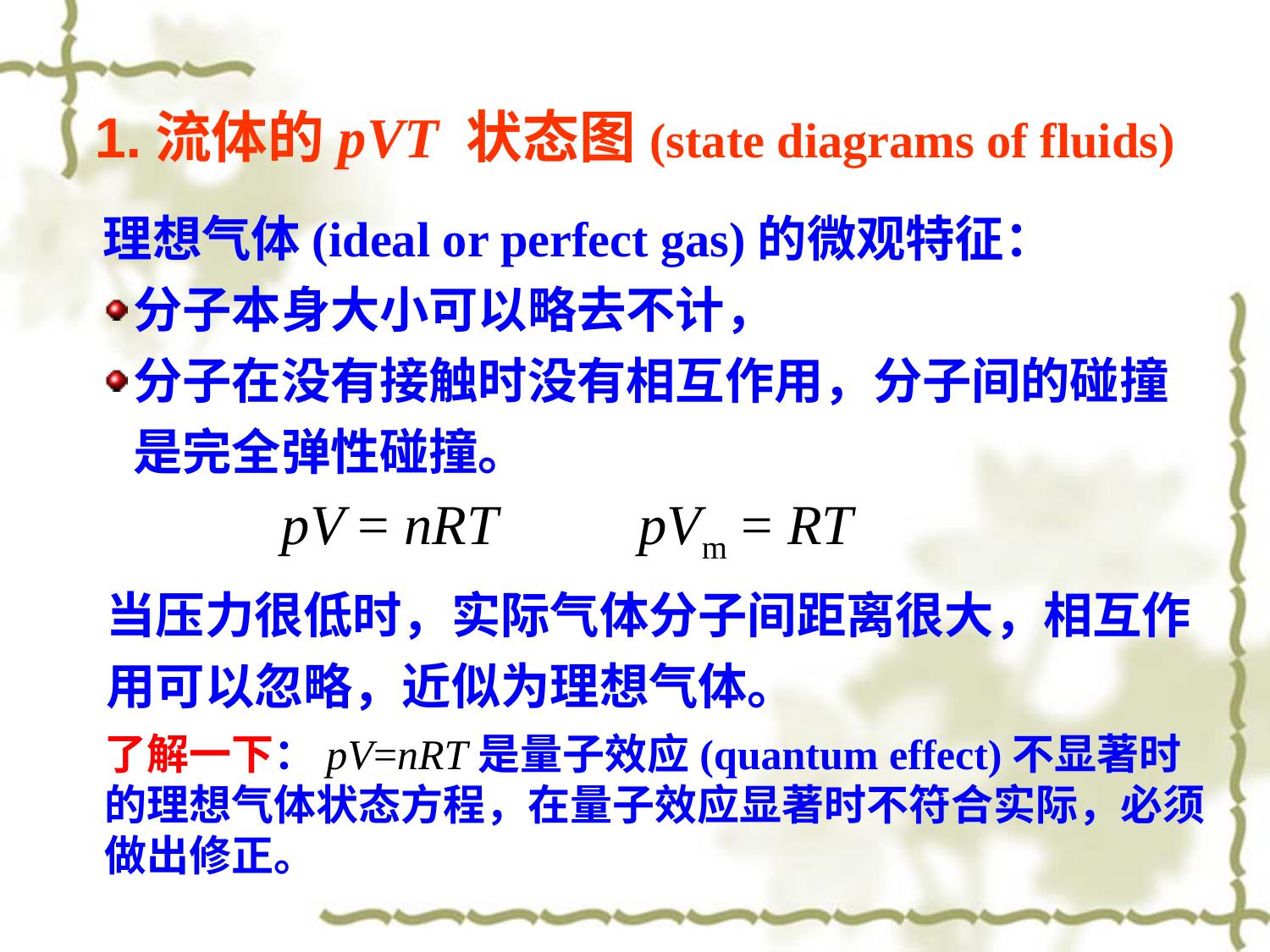

# 1.流体的pVT 状态图(state diagrams of fluids)
理想气体(ideal or perfect gas)的微观特征：
分子本身大小可以略去不计，
分子在没有接触时没有相互作用，分子间的碰撞是完全弹性碰撞。
pV = nRT          pVm = RT
当压力很低时，实际气体分子间距离很大，相互作用可以忽略，近似为理想气体。
了解一下：pV=nRT是量子效应(quantum effect)不显著时的理想气体状态方程，在量子效应显著时不符合实际，必须做出修正。